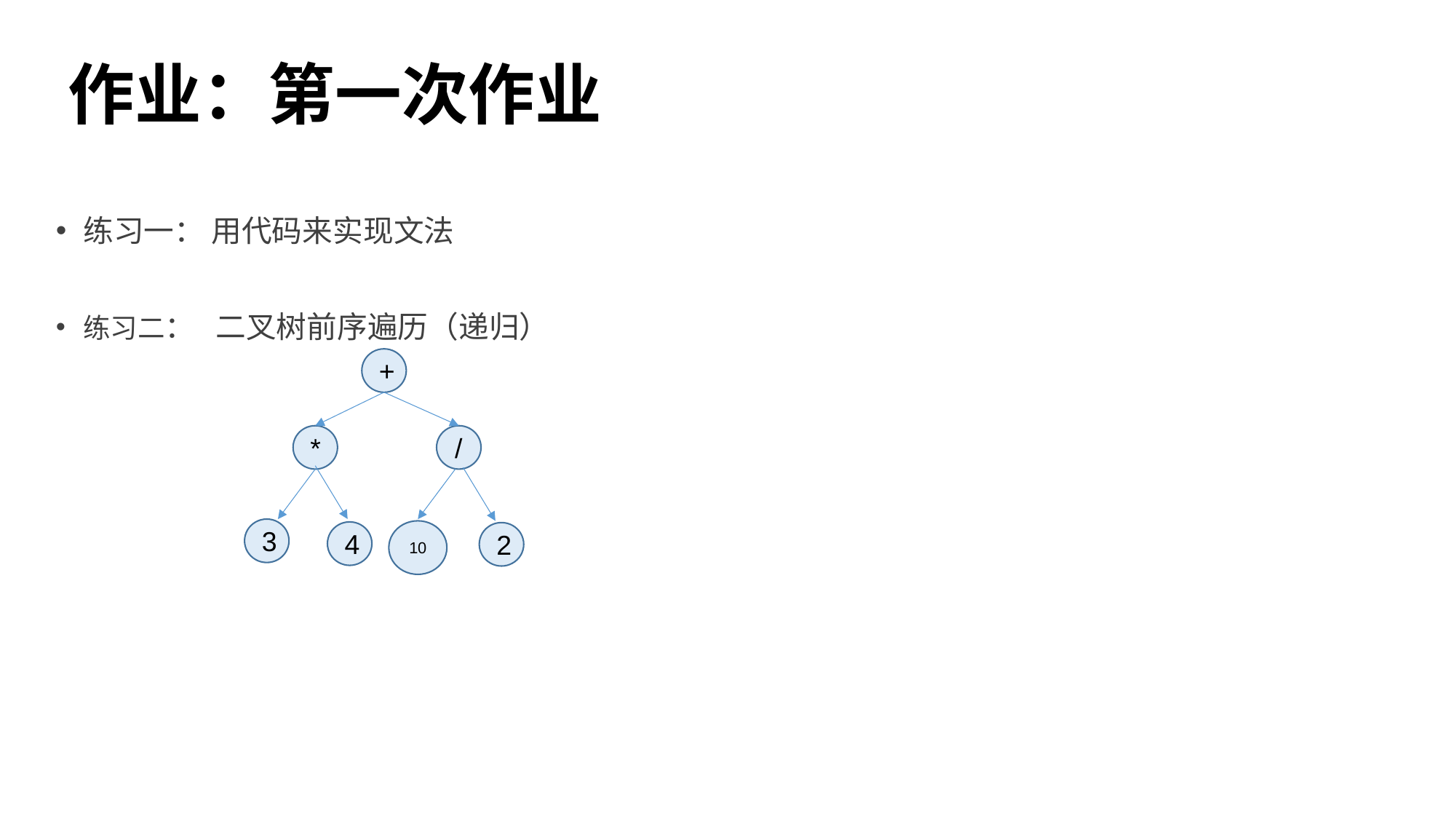

# 作业：第一次作业

练习一： 用代码来实现文法

练习二：   二叉树前序遍历（递归）
+
*
/
3
10
4
2